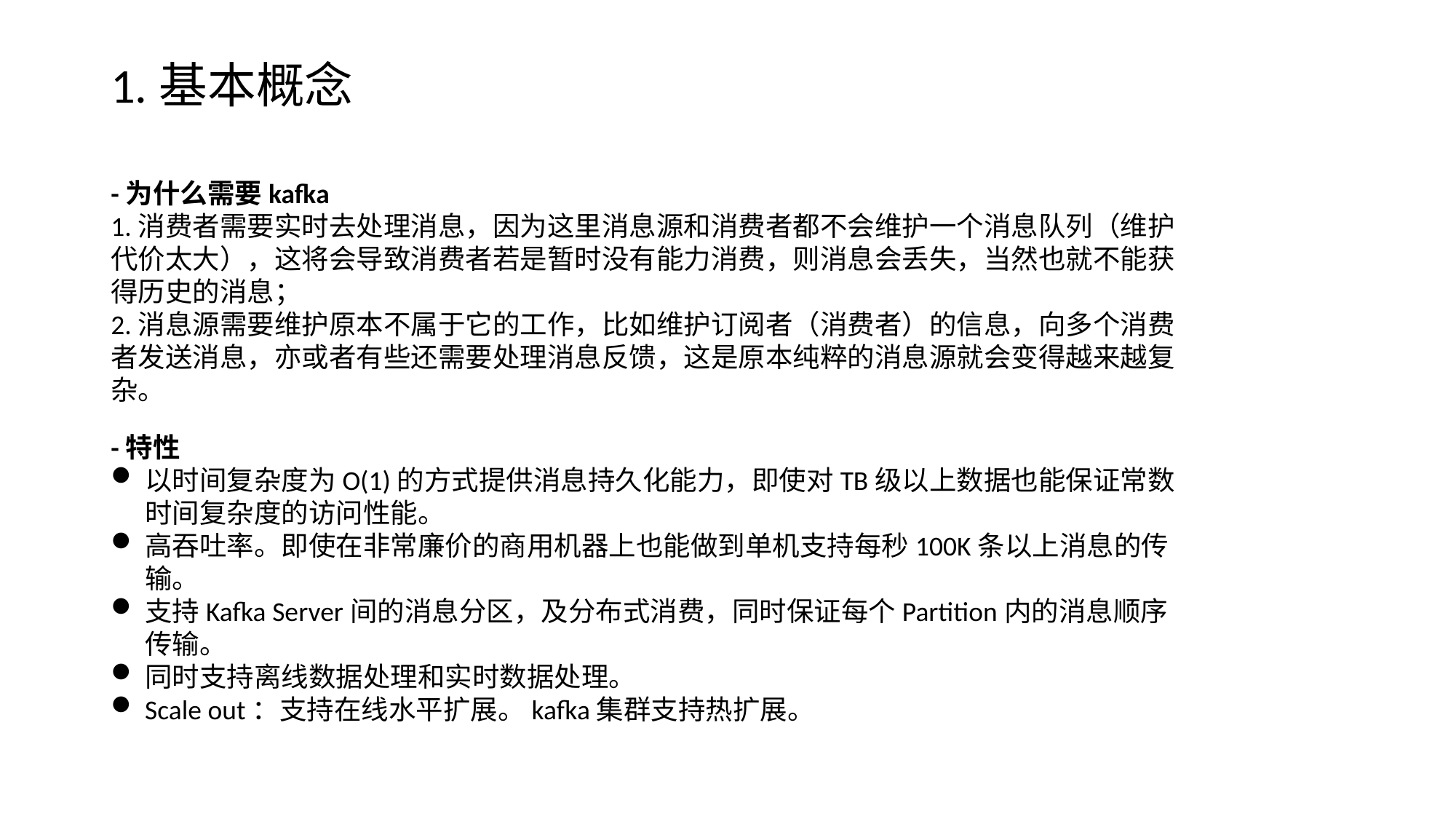

1.基本概念
-为什么需要kafka
1.消费者需要实时去处理消息，因为这里消息源和消费者都不会维护一个消息队列（维护代价太大），这将会导致消费者若是暂时没有能力消费，则消息会丢失，当然也就不能获得历史的消息；
2.消息源需要维护原本不属于它的工作，比如维护订阅者（消费者）的信息，向多个消费者发送消息，亦或者有些还需要处理消息反馈，这是原本纯粹的消息源就会变得越来越复杂。

-特性
以时间复杂度为O(1)的方式提供消息持久化能力，即使对TB级以上数据也能保证常数时间复杂度的访问性能。
高吞吐率。即使在非常廉价的商用机器上也能做到单机支持每秒100K条以上消息的传输。
支持Kafka Server间的消息分区，及分布式消费，同时保证每个Partition内的消息顺序传输。
同时支持离线数据处理和实时数据处理。
Scale out：支持在线水平扩展。kafka集群支持热扩展。